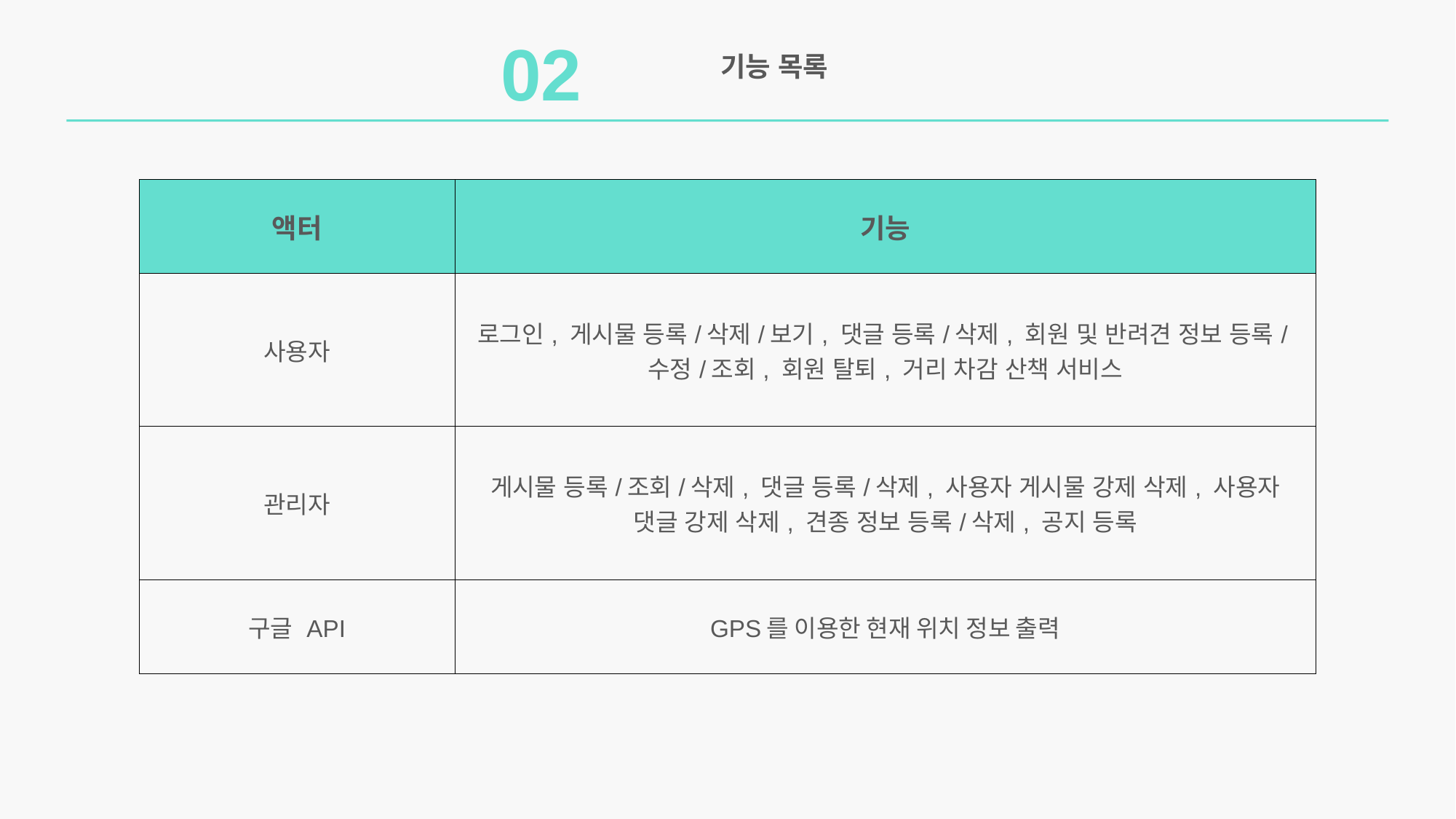

02
기능 목록

| 액터 | 기능 |
| --- | --- |
| 사용자 | 로그인, 게시물 등록/삭제/보기, 댓글 등록/삭제, 회원 및 반려견 정보 등록/수정/조회, 회원 탈퇴, 거리 차감 산책 서비스 |
| 관리자 | 게시물 등록/조회/삭제, 댓글 등록/삭제, 사용자 게시물 강제 삭제, 사용자 댓글 강제 삭제, 견종 정보 등록/삭제, 공지 등록 |
| 구글 API | GPS를 이용한 현재 위치 정보 출력 |